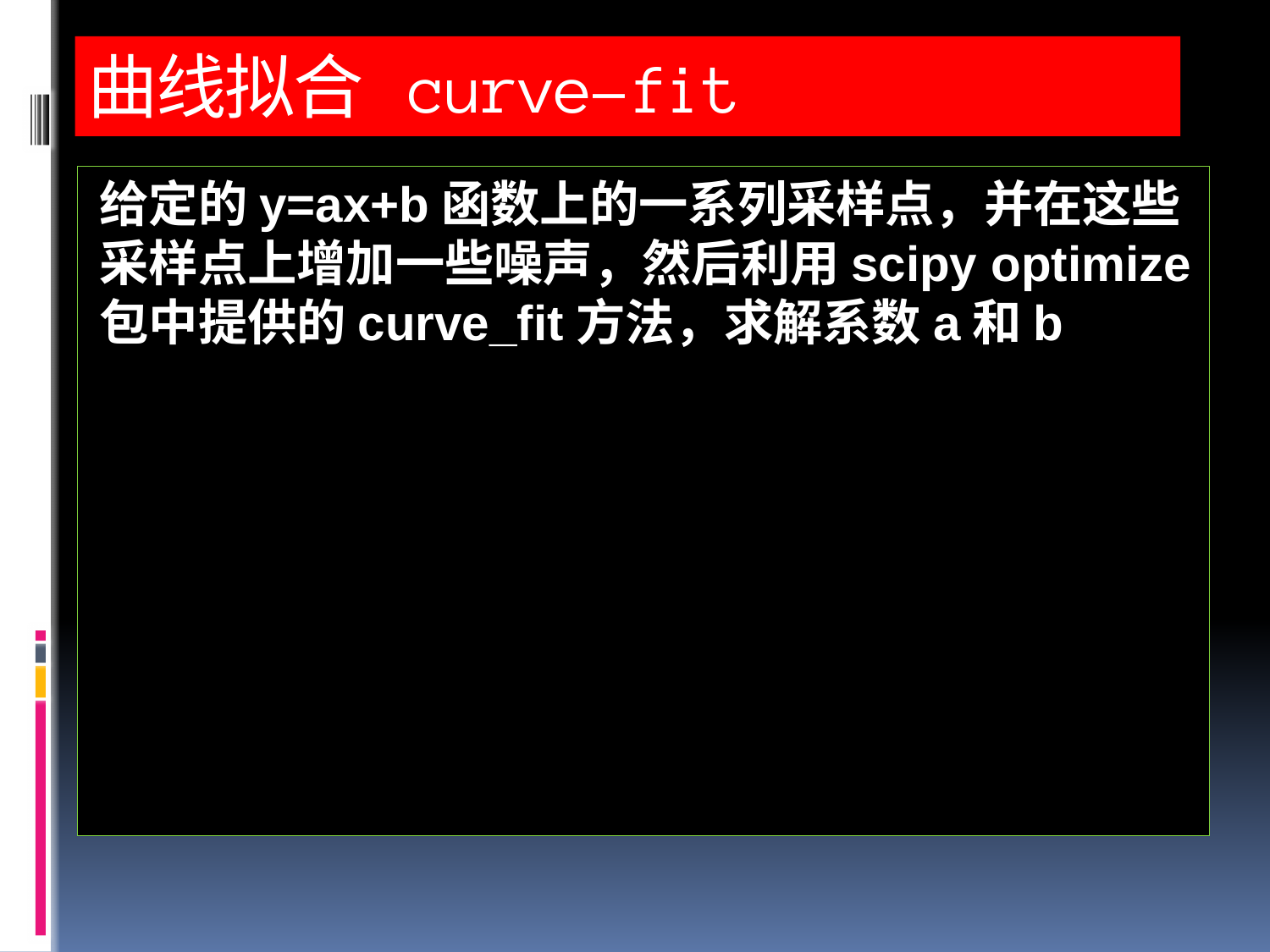

# 曲线拟合  curve-fit
给定的y=ax+b函数上的一系列采样点，并在这些采样点上增加一些噪声，然后利用scipy optimize包中提供的curve_fit方法，求解系数a和b